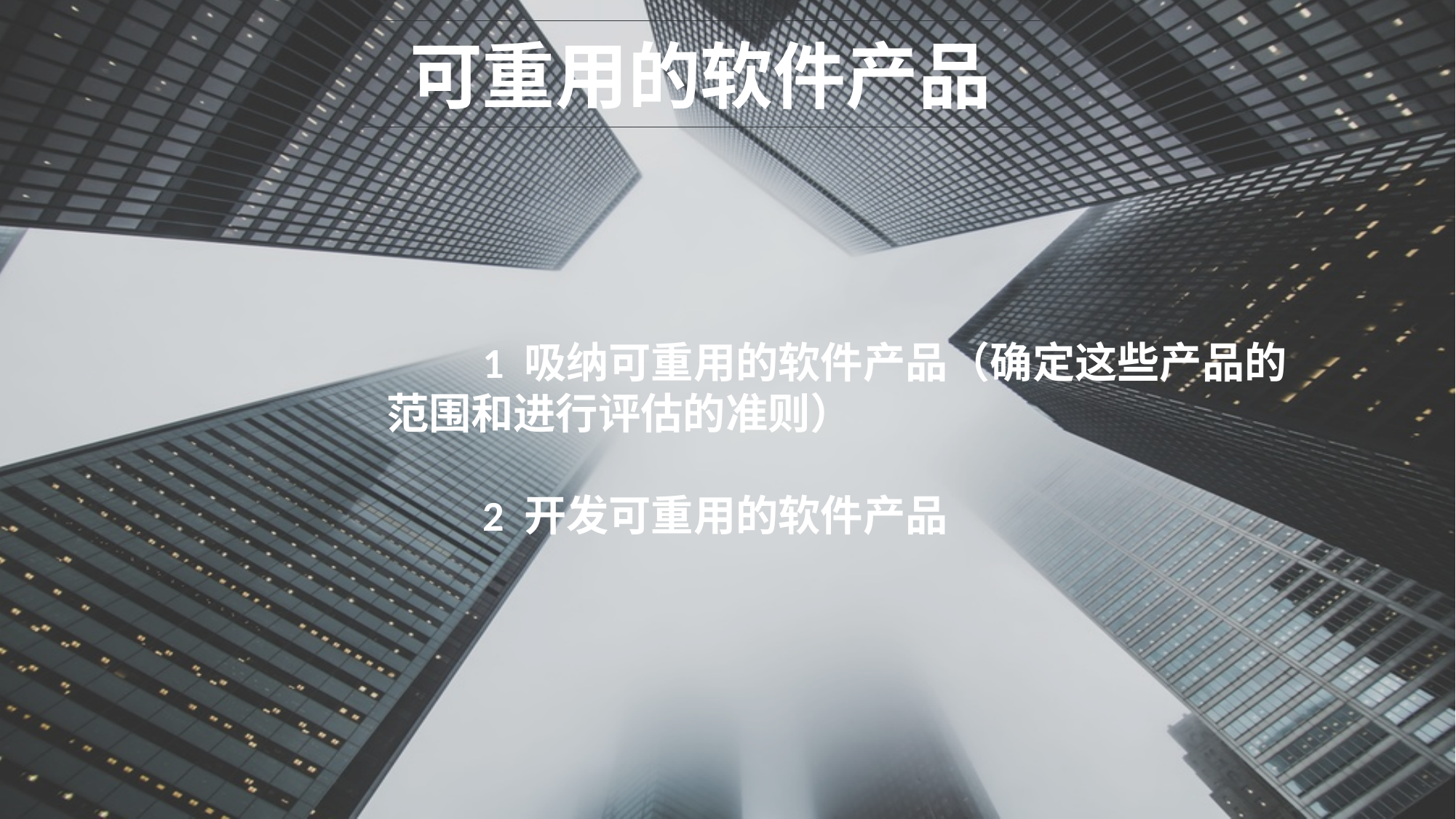

可重用的软件产品

          1 吸纳可重用的软件产品（确定这些产品的范围和进行评估的准则）

          2 开发可重用的软件产品